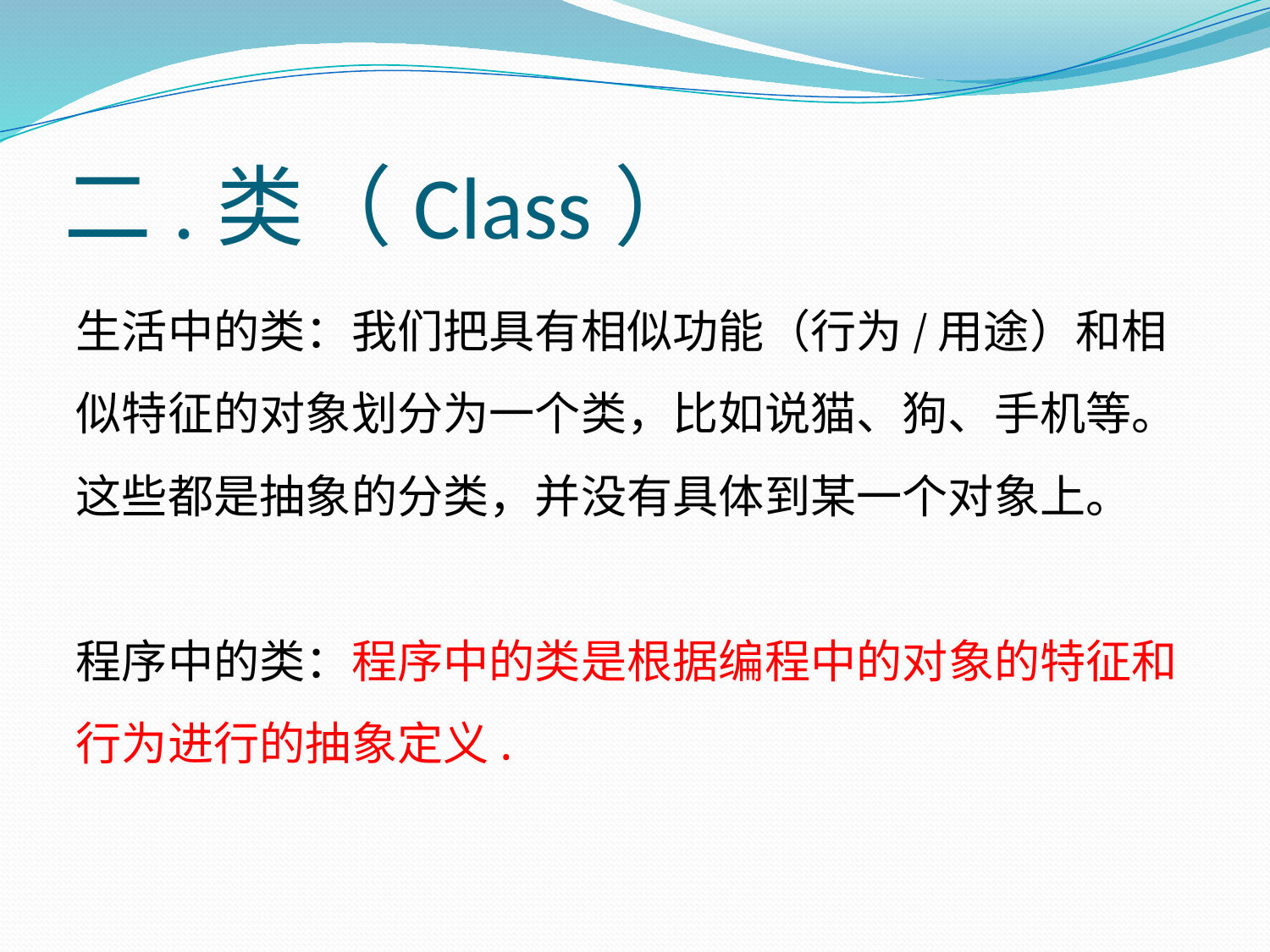

# 二.类（Class）
生活中的类：我们把具有相似功能（行为/用途）和相似特征的对象划分为一个类，比如说猫、狗、手机等。这些都是抽象的分类，并没有具体到某一个对象上。

程序中的类：程序中的类是根据编程中的对象的特征和行为进行的抽象定义.